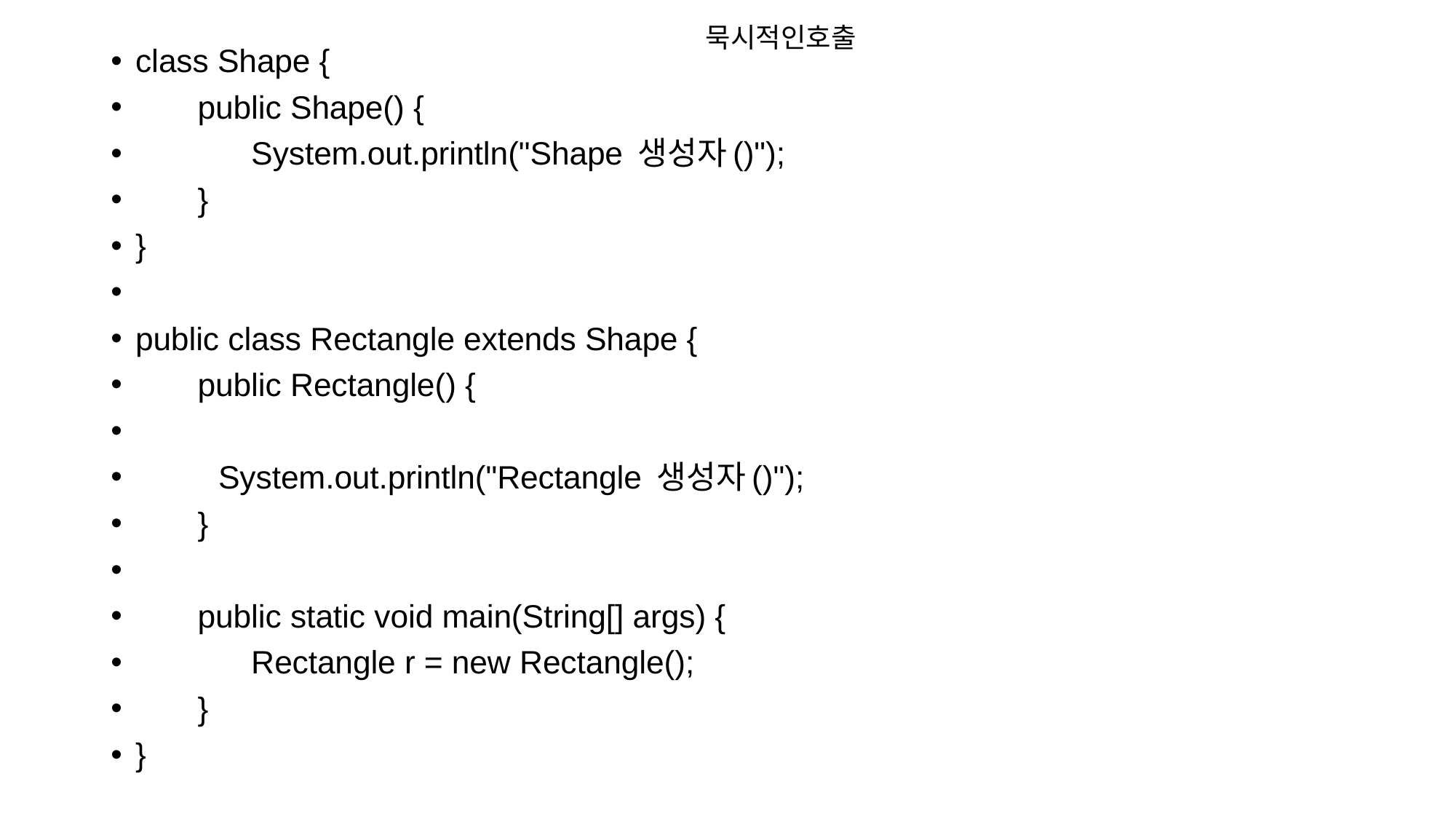

묵시적인호출
class Shape {
       public Shape() {
             System.out.println("Shape 생성자()");
       }
}

public class Rectangle extends Shape {
       public Rectangle() {

		System.out.println("Rectangle 생성자()");
       }

       public static void main(String[] args) {
             Rectangle r = new Rectangle();
       }
}